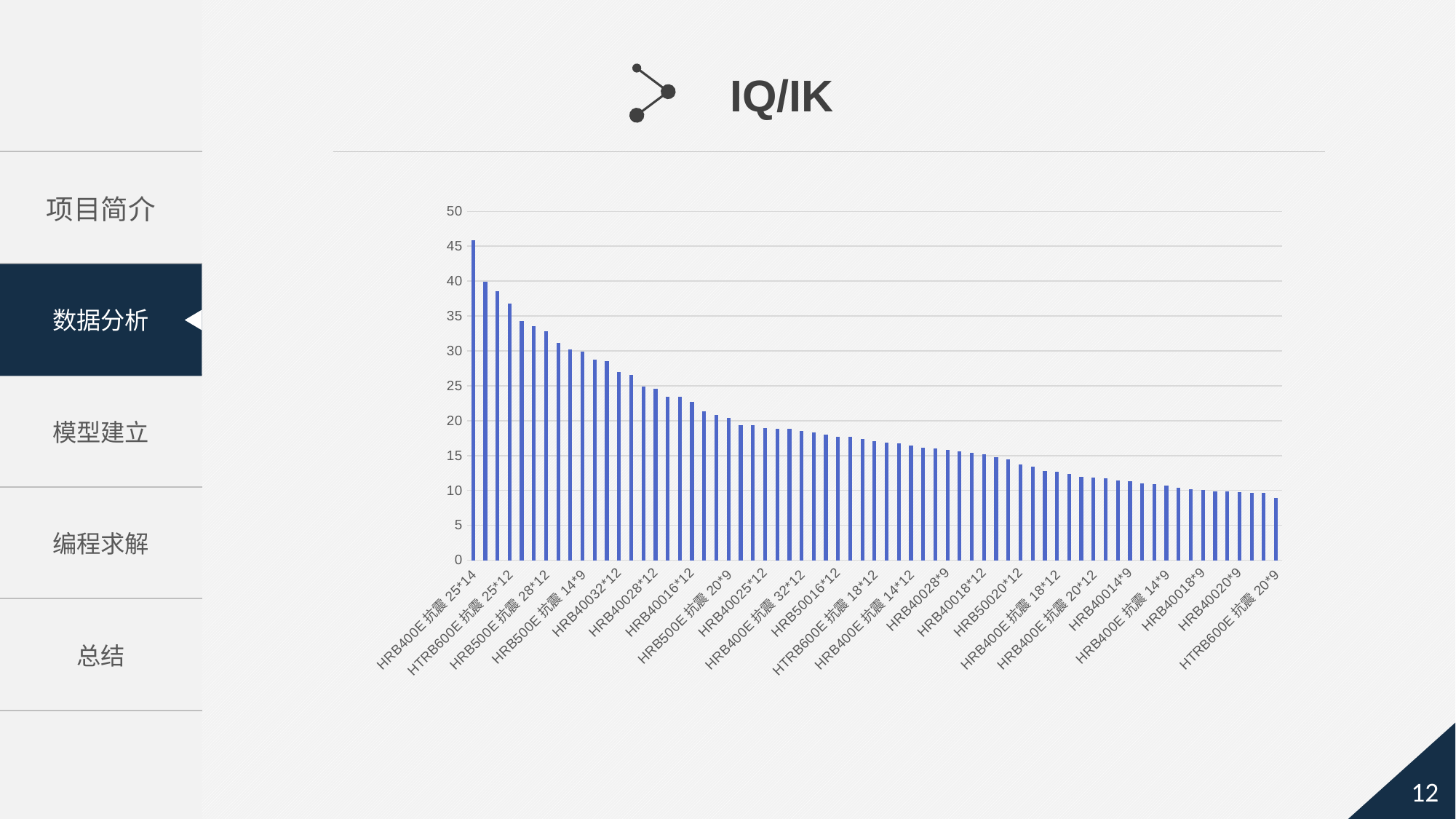

IQ/IK

### Chart

| Category | IQ/IK |
|---|---|
| HRB400E抗震25*14 | 45.815 |
| HTRB60025*9 | 39.9168 |
| HRB400E抗震25*7 | 38.5385 |
| HTRB600E抗震25*12 | 36.7752 |
| HRB500E抗震25*9 | 34.2852631578947 |
| HRB500E抗震25*12 | 33.6 |
| HRB500E抗震28*12 | 32.8058947368421 |
| HTRB600E抗震20*12 | 31.1523055555556 |
| HRB40020*7 | 30.2027777777778 |
| HRB500E抗震14*9 | 29.8628571428571 |
| HRB50025*12 | 28.728 |
| HRB40022*7 | 28.49625 |
| HRB40032*12 | 26.9849673202614 |
| HRB400E抗震18*7 | 26.5922222222222 |
| HRB400E抗震16*7 | 24.8875 |
| HRB40028*12 | 24.5579249146758 |
| HRB500E抗震22*12 | 23.4675 |
| HTRB600E抗震22*9 | 23.4228 |
| HRB40016*12 | 22.745927672956 |
| HTRB600E抗震28*12 | 21.3856 |
| HRB500E抗震32*12 | 20.8466666666667 |
| HRB500E抗震20*9 | 20.3775 |
| HRB40012*12 | 19.395527027027 |
| HRB400E抗震25*12 | 19.3686557377049 |
| HRB40025*12 | 18.9550754716981 |
| HRB40032*9 | 18.8017627118644 |
| HRB400E抗震28*12 | 18.786750877193 |
| HRB400E抗震32*12 | 18.55 |
| HTRB600E抗震22*12 | 18.3549375 |
| HRB40020*12 | 18.0367915407855 |
| HRB50016*12 | 17.731 |
| HRB400E抗震28*9 | 17.7145084745763 |
| HRB400E抗震32*9 | 17.3525844155844 |
| HTRB600E抗震18*12 | 17.0666666666667 |
| HRB500E抗震20*12 | 16.8510357142857 |
| HRB40022*12 | 16.794735576923 |
| HRB400E抗震14*12 | 16.4673 |
| HRB400E抗震12*12 | 16.1261752988048 |
| HRB500E抗震18*12 | 16.0421052631579 |
| HRB40028*9 | 15.8312418300654 |
| HRB40014*12 | 15.5766246418338 |
| HRB400E抗震16*12 | 15.3668666666667 |
| HRB40018*12 | 15.1761467889908 |
| HTRB60012*12 | 14.7168421052632 |
| HTRB600E抗震16*12 | 14.4123636363636 |
| HRB50020*12 | 13.7518 |
| HRB400E抗震25*9 | 13.3886580882355 |
| HTRB600E抗震25*9 | 12.7512 |
| HRB400E抗震18*12 | 12.7066666666667 |
| HRB40012*9 | 12.3993704789839 |
| HRB40025*9 | 11.9098164705883 |
| HRB400E抗震20*12 | 11.810976127321 |
| HRB400E抗震22*12 | 11.6986970509383 |
| HTRB600E抗震14*12 | 11.4235238095238 |
| HRB40014*9 | 11.316212357361 |
| HRB400E抗震12*9 | 11.050932989691 |
| HRB40016*9 | 10.9422746981691 |
| HRB400E抗震14*9 | 10.6727419847325 |
| HRB400E抗震16*9 | 10.3367027655121 |
| HRB400E抗震22*9 | 10.1972364273206 |
| HRB40018*9 | 10.0739309210524 |
| HRB40022*9 | 9.84051497975736 |
| HRB500E抗震22*9 | 9.834 |
| HRB40020*9 | 9.78483009331307 |
| HRB400E抗震18*9 | 9.6820822065983 |
| HRB400E抗震20*9 | 9.66201719197739 |
| HTRB600E抗震20*9 | 8.892 |